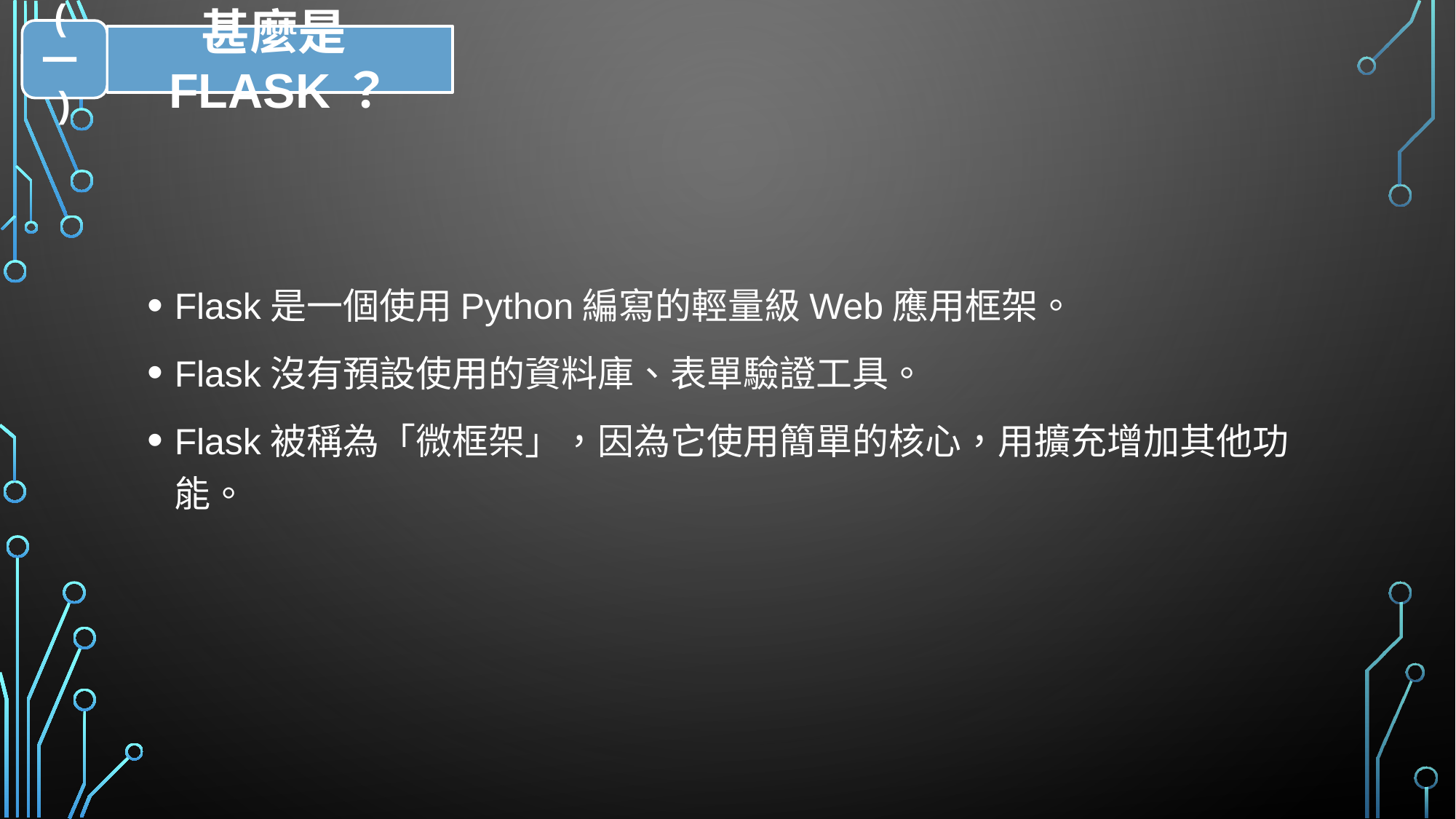

(一)
甚麼是FLASK？
Flask是一個使用Python編寫的輕量級Web應用框架。
Flask沒有預設使用的資料庫、表單驗證工具。
Flask被稱為「微框架」，因為它使用簡單的核心，用擴充增加其他功能。